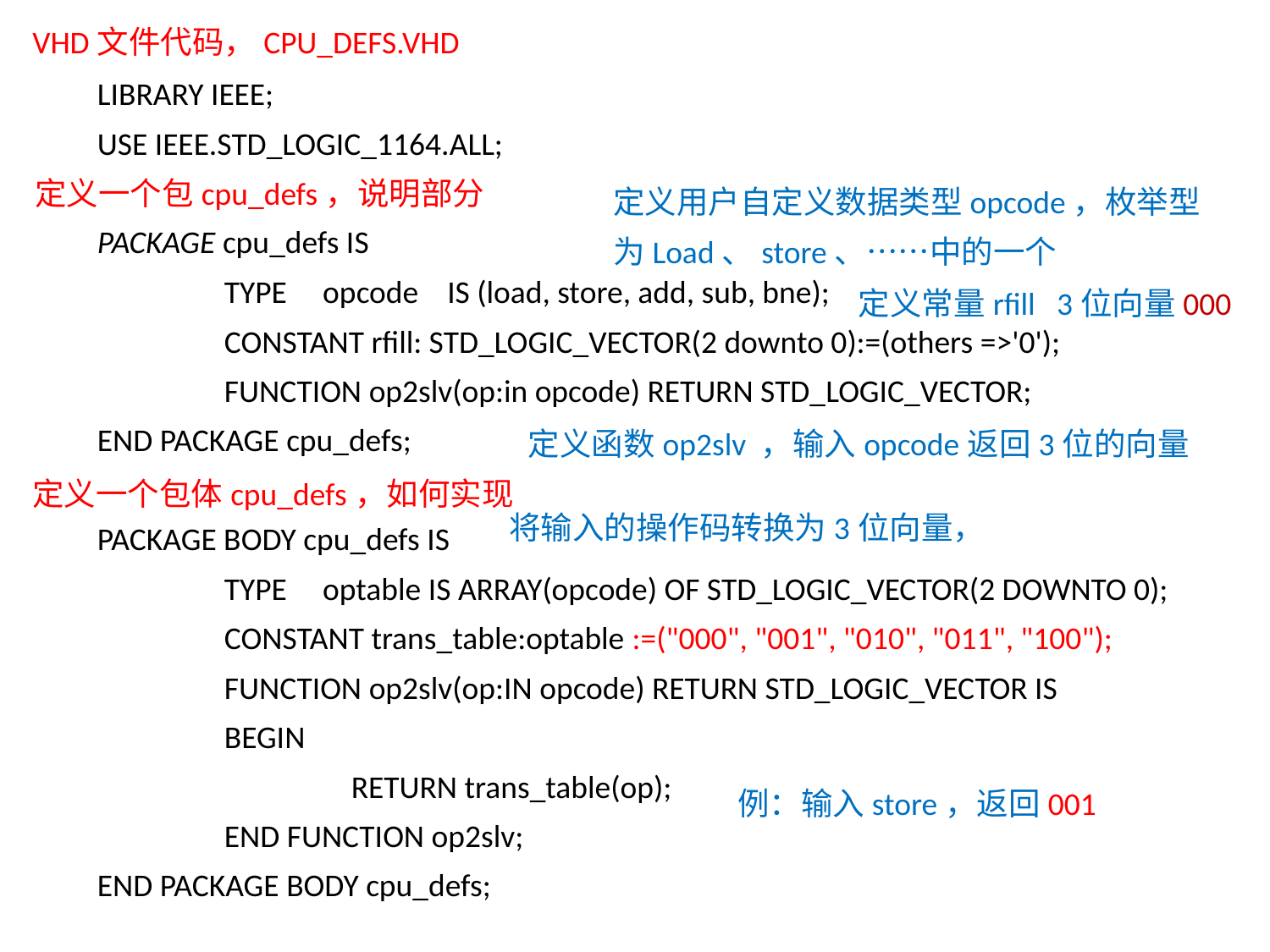

VHD文件代码，CPU_DEFS.VHD
LIBRARY IEEE;
USE IEEE.STD_LOGIC_1164.ALL;

PACKAGE cpu_defs IS
	TYPE     opcode    IS (load, store, add, sub, bne);
	CONSTANT rfill: STD_LOGIC_VECTOR(2 downto 0):=(others =>'0');
	FUNCTION op2slv(op:in opcode) RETURN STD_LOGIC_VECTOR;
END PACKAGE cpu_defs;

PACKAGE BODY cpu_defs IS
	TYPE     optable IS ARRAY(opcode) OF STD_LOGIC_VECTOR(2 DOWNTO 0);
	CONSTANT trans_table:optable :=("000", "001", "010", "011", "100");
	FUNCTION op2slv(op:IN opcode) RETURN STD_LOGIC_VECTOR IS
	BEGIN
		RETURN trans_table(op);
	END FUNCTION op2slv;
END PACKAGE BODY cpu_defs;
定义一个包cpu_defs，说明部分
定义用户自定义数据类型opcode，枚举型
为Load、store、……中的一个
定义常量rfill   3位向量000
定义函数op2slv ，输入opcode返回3位的向量
定义一个包体cpu_defs，如何实现
将输入的操作码转换为3位向量，
例：输入store，返回001